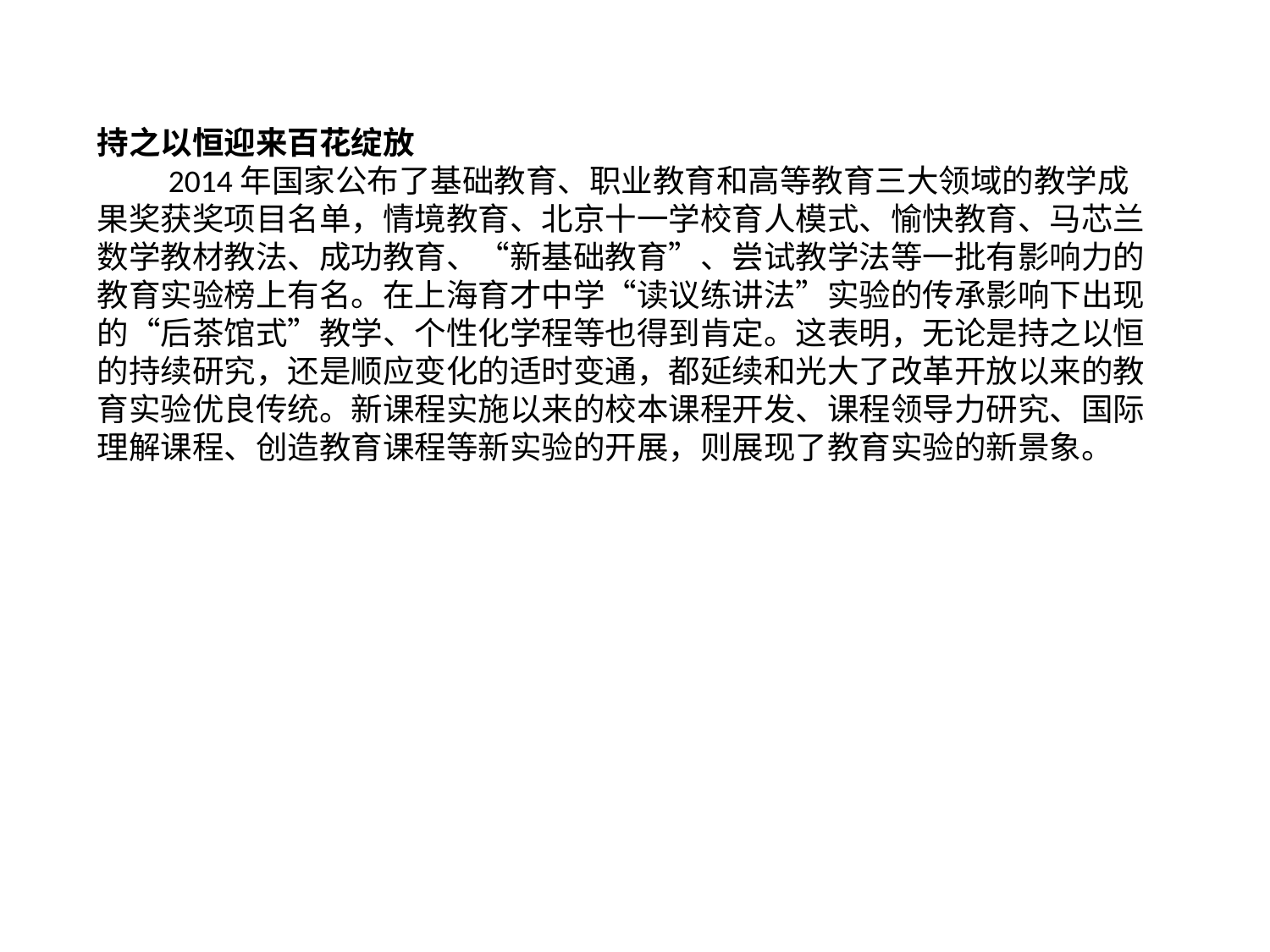

持之以恒迎来百花绽放
　　2014年国家公布了基础教育、职业教育和高等教育三大领域的教学成果奖获奖项目名单，情境教育、北京十一学校育人模式、愉快教育、马芯兰数学教材教法、成功教育、“新基础教育”、尝试教学法等一批有影响力的教育实验榜上有名。在上海育才中学“读议练讲法”实验的传承影响下出现的“后茶馆式”教学、个性化学程等也得到肯定。这表明，无论是持之以恒的持续研究，还是顺应变化的适时变通，都延续和光大了改革开放以来的教育实验优良传统。新课程实施以来的校本课程开发、课程领导力研究、国际理解课程、创造教育课程等新实验的开展，则展现了教育实验的新景象。